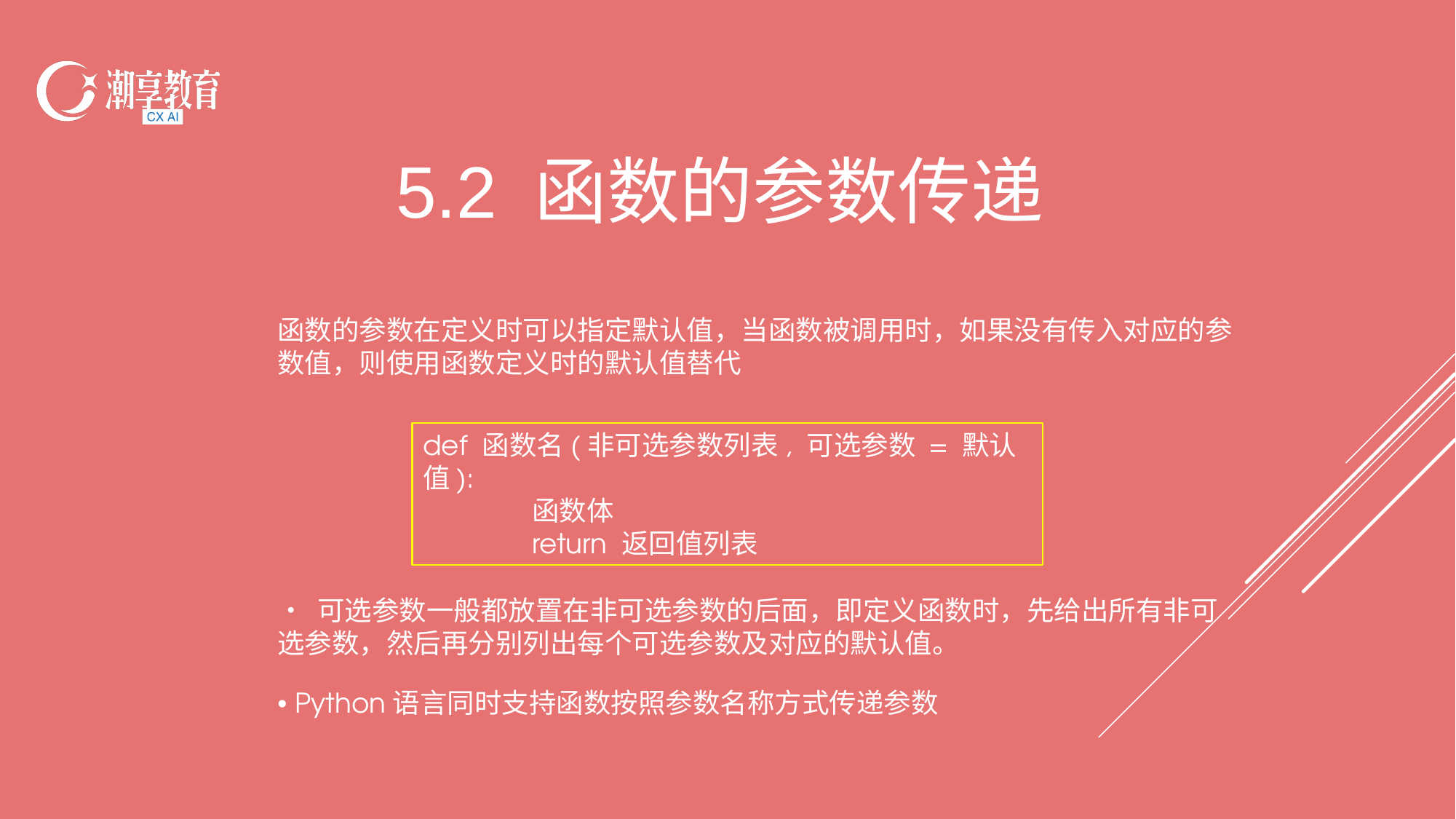

5.2 函数的参数传递
函数的参数在定义时可以指定默认值，当函数被调用时，如果没有传入对应的参数值，则使用函数定义时的默认值替代
def 函数名(非可选参数列表, 可选参数 = 默认值):
	函数体
	return 返回值列表
• 可选参数一般都放置在非可选参数的后面，即定义函数时，先给出所有非可选参数，然后再分别列出每个可选参数及对应的默认值。
• Python语言同时支持函数按照参数名称方式传递参数